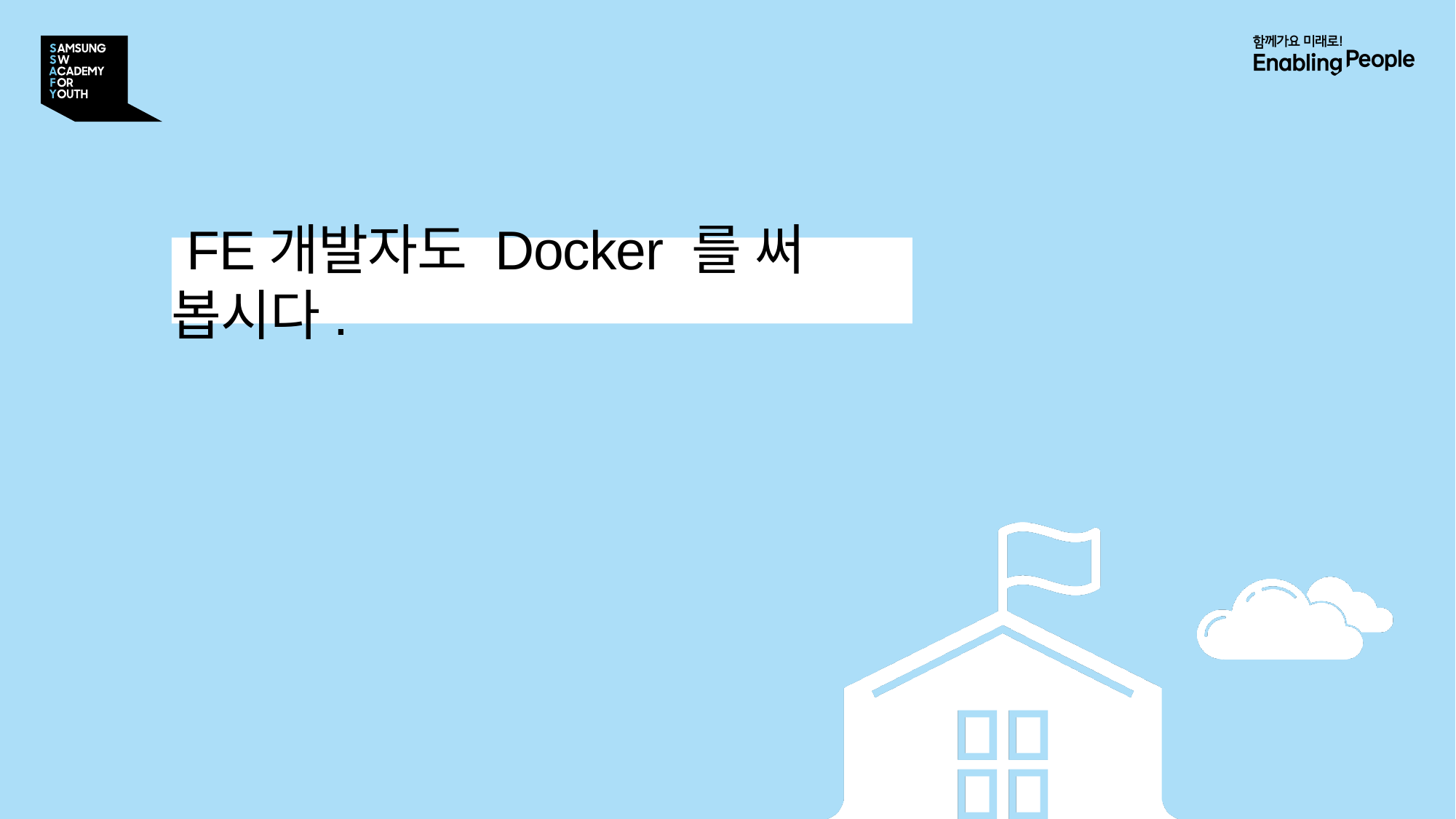

자기주도 프로젝트
 FE개발자도 Docker 를 써 봅시다.